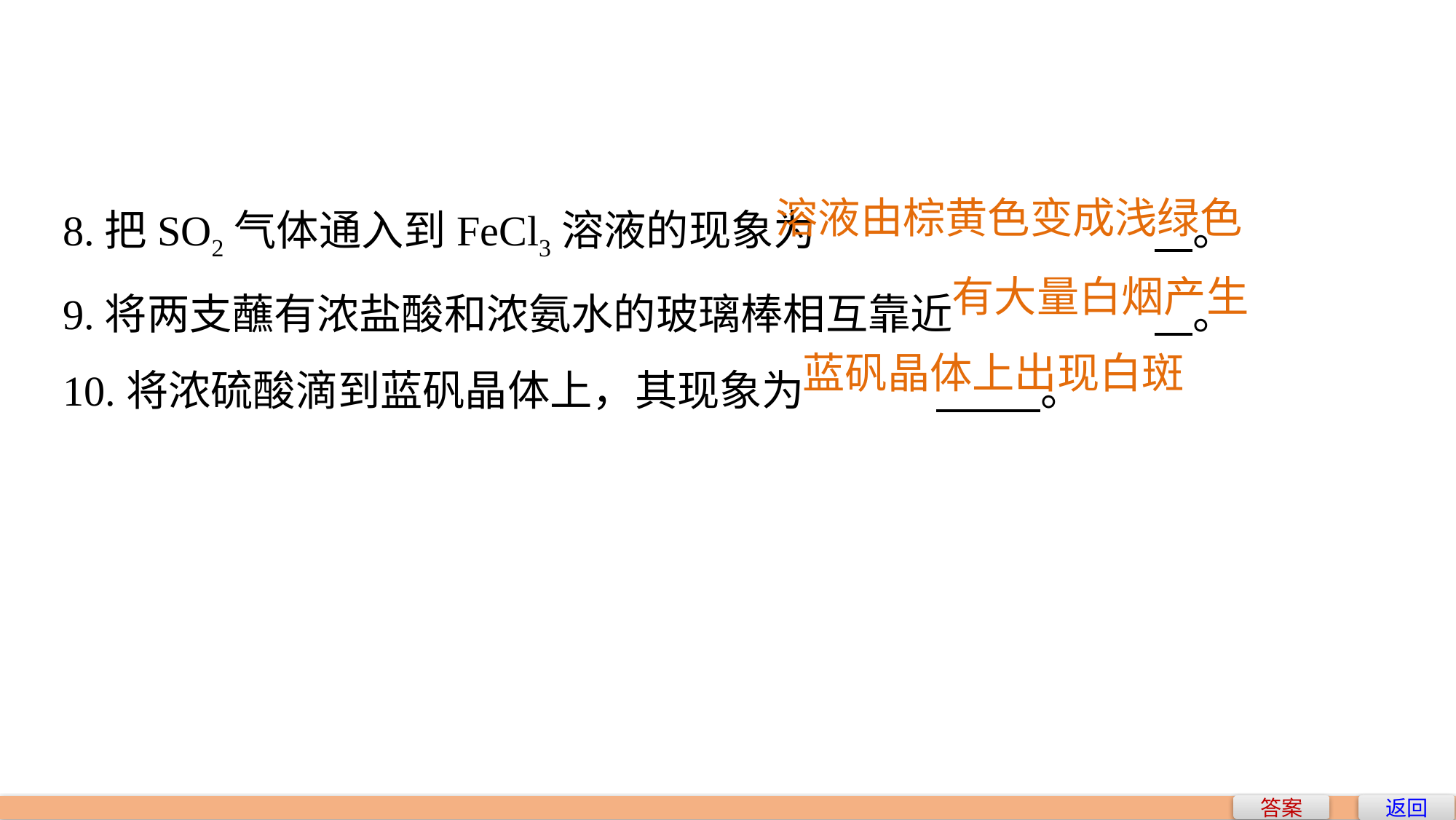

溶液由棕黄色变成浅绿色
8.把SO2气体通入到FeCl3溶液的现象为				    。
9.将两支蘸有浓盐酸和浓氨水的玻璃棒相互靠近		    。
10.将浓硫酸滴到蓝矾晶体上，其现象为		           。
有大量白烟产生
蓝矾晶体上出现白斑
返回
答案